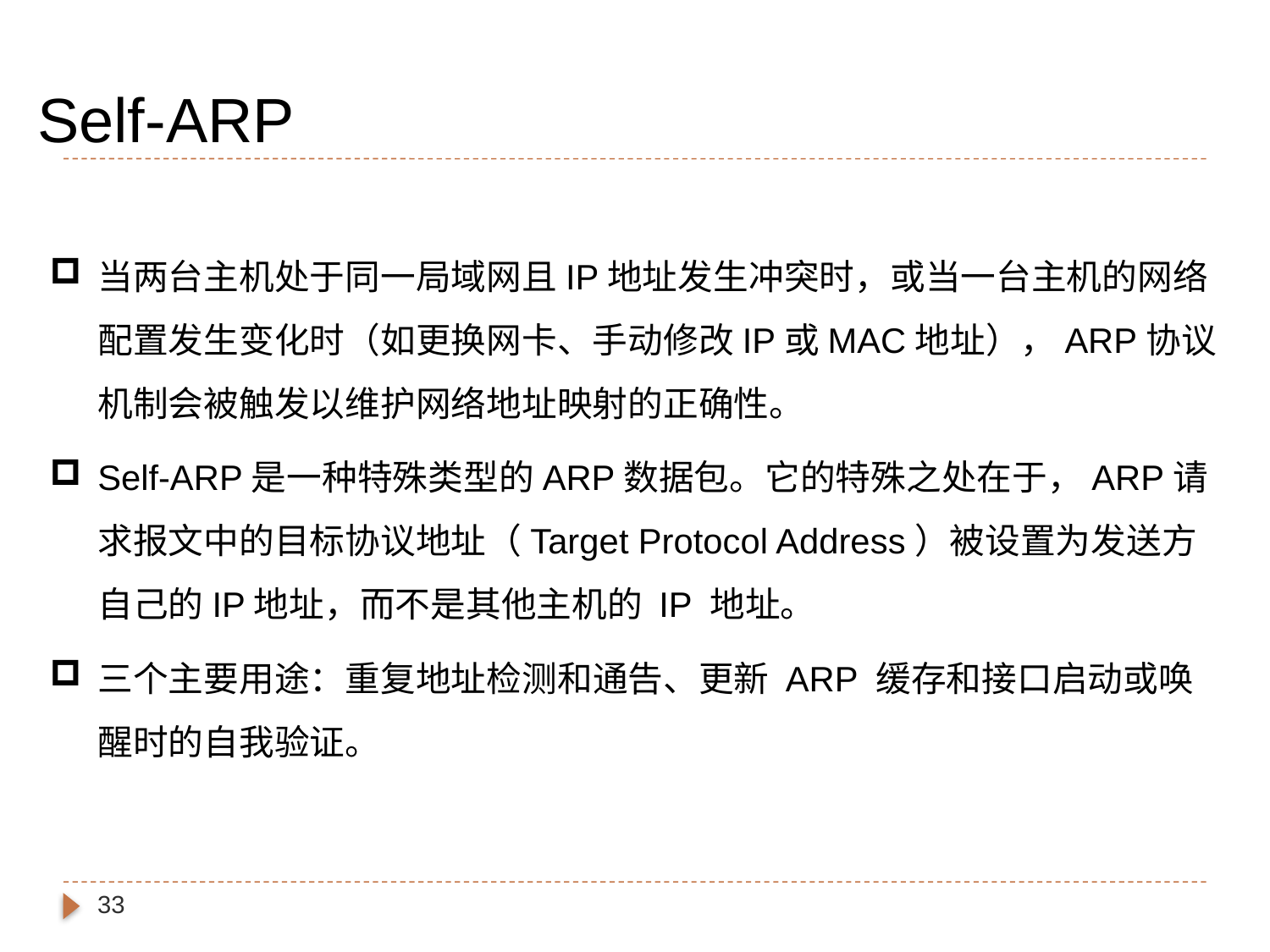

Self-ARP
当两台主机处于同一局域网且IP地址发生冲突时，或当一台主机的网络配置发生变化时（如更换网卡、手动修改IP或MAC地址），ARP协议机制会被触发以维护网络地址映射的正确性。
Self-ARP是一种特殊类型的ARP数据包。它的特殊之处在于，ARP请求报文中的目标协议地址（Target Protocol Address）被设置为发送方自己的IP地址，而不是其他主机的 IP 地址。
三个主要用途：重复地址检测和通告、更新 ARP 缓存和接口启动或唤醒时的自我验证。
33